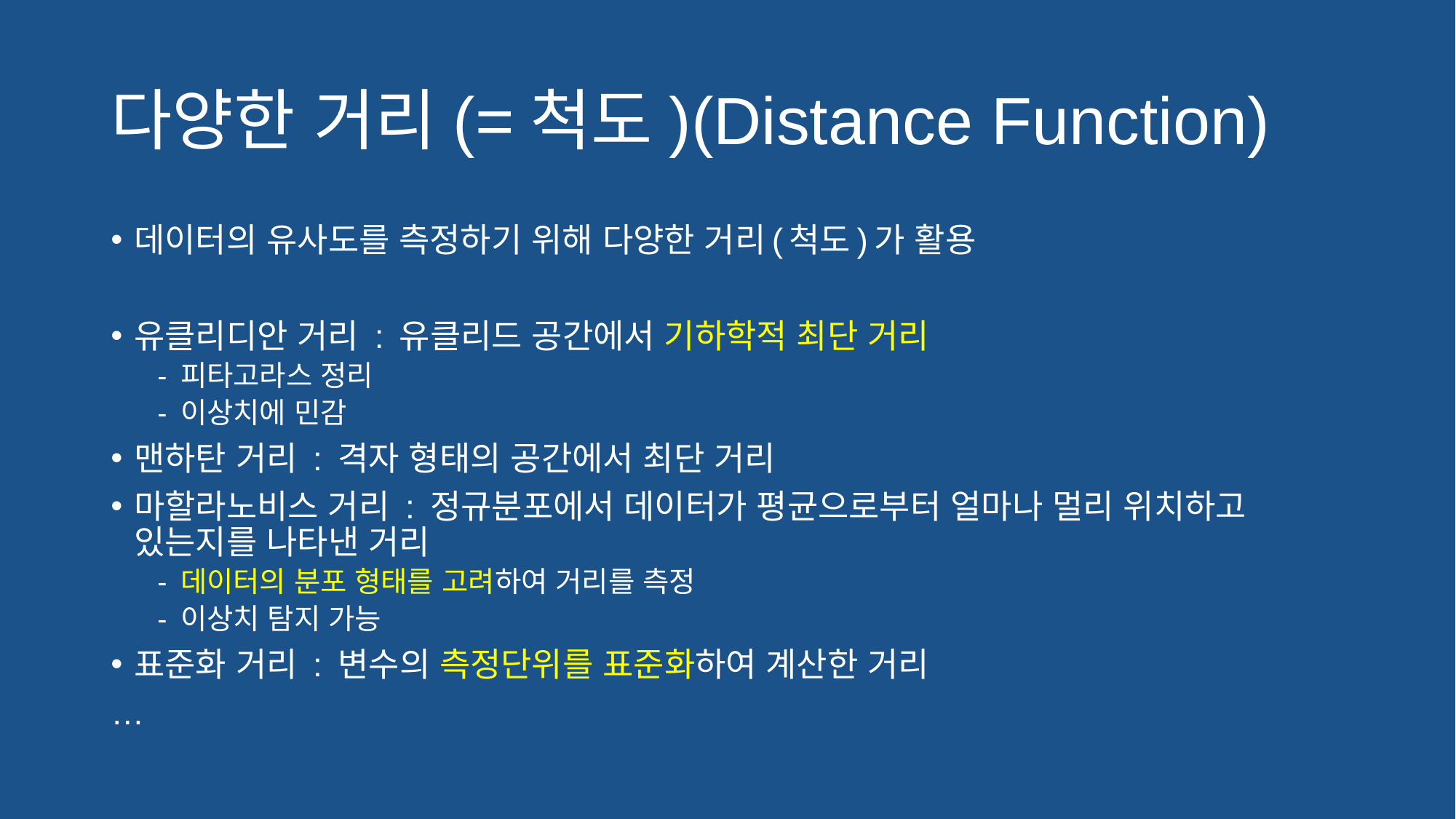

# 다양한 거리(=척도)(Distance Function)
데이터의 유사도를 측정하기 위해 다양한 거리(척도)가 활용

유클리디안 거리 : 유클리드 공간에서 기하학적 최단 거리
- 피타고라스 정리
- 이상치에 민감
맨하탄 거리 : 격자 형태의 공간에서 최단 거리
마할라노비스 거리 : 정규분포에서 데이터가 평균으로부터 얼마나 멀리 위치하고 있는지를 나타낸 거리
- 데이터의 분포 형태를 고려하여 거리를 측정
- 이상치 탐지 가능
표준화 거리 : 변수의 측정단위를 표준화하여 계산한 거리
…